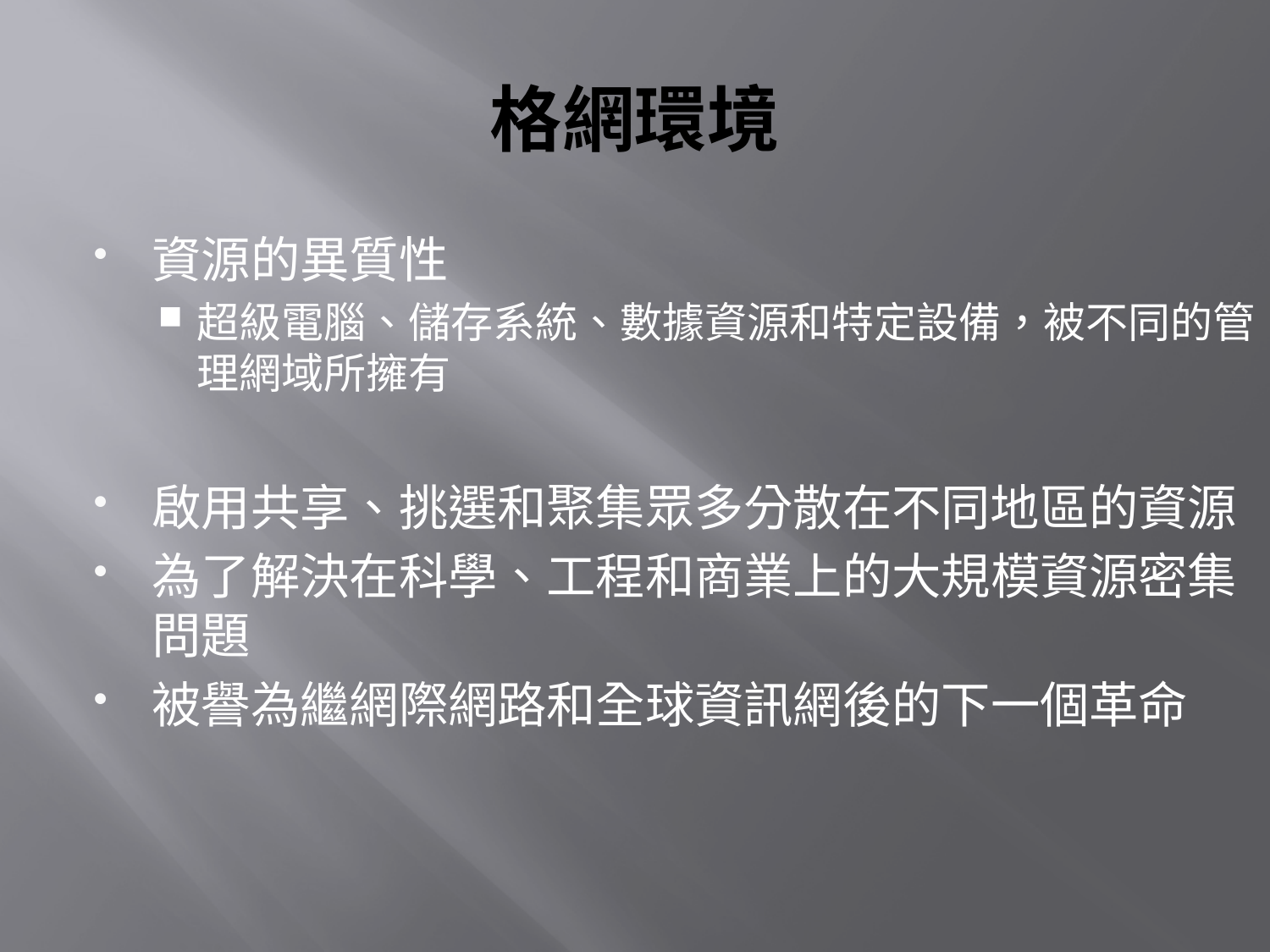

# 格網環境
資源的異質性
超級電腦、儲存系統、數據資源和特定設備，被不同的管理網域所擁有

啟用共享、挑選和聚集眾多分散在不同地區的資源
為了解決在科學、工程和商業上的大規模資源密集問題
被譽為繼網際網路和全球資訊網後的下一個革命